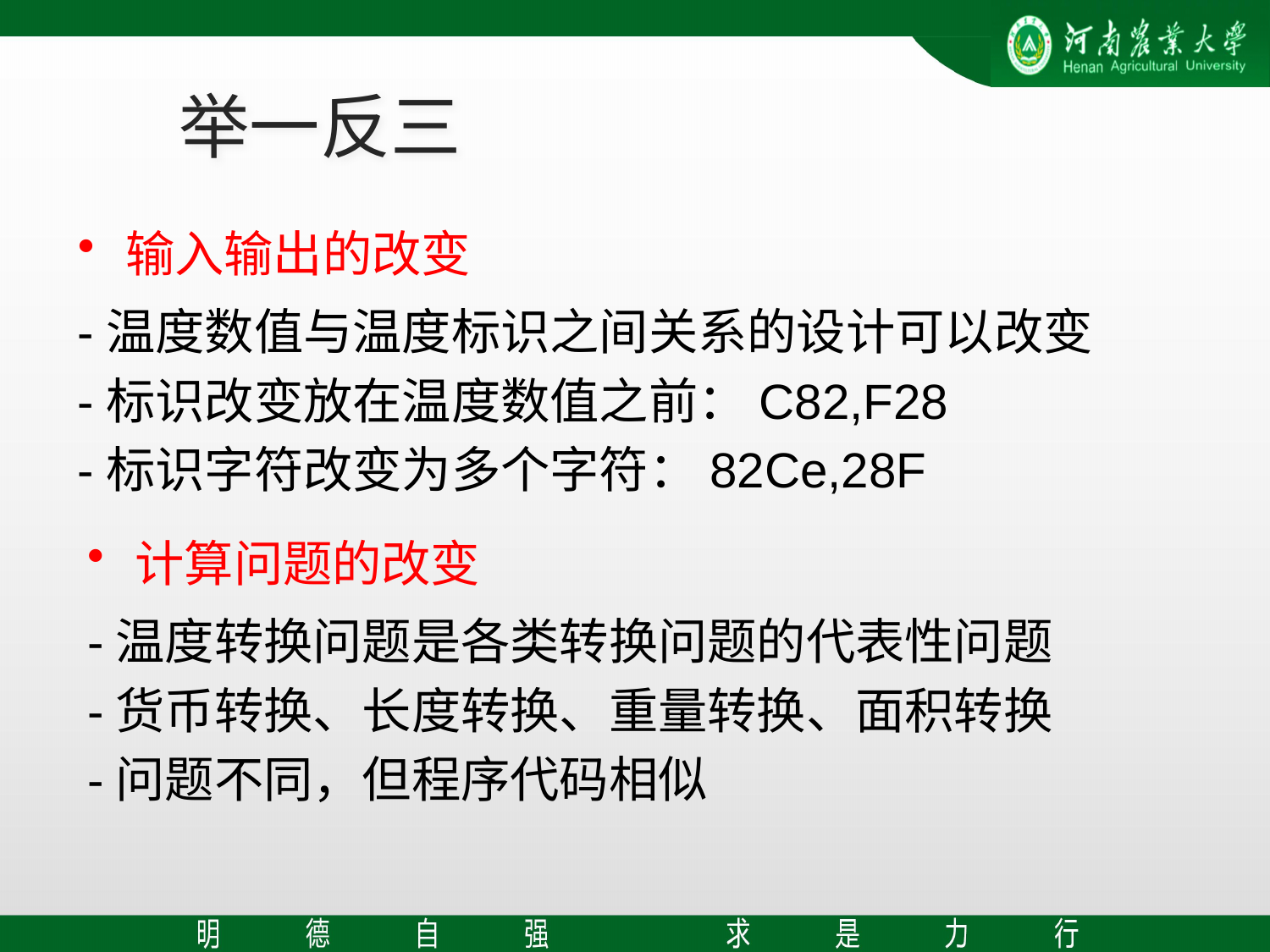

举一反三
输入输出的改变
-温度数值与温度标识之间关系的设计可以改变
-标识改变放在温度数值之前：C82,F28
-标识字符改变为多个字符：82Ce,28F
计算问题的改变
-温度转换问题是各类转换问题的代表性问题
-货币转换、长度转换、重量转换、面积转换
-问题不同，但程序代码相似